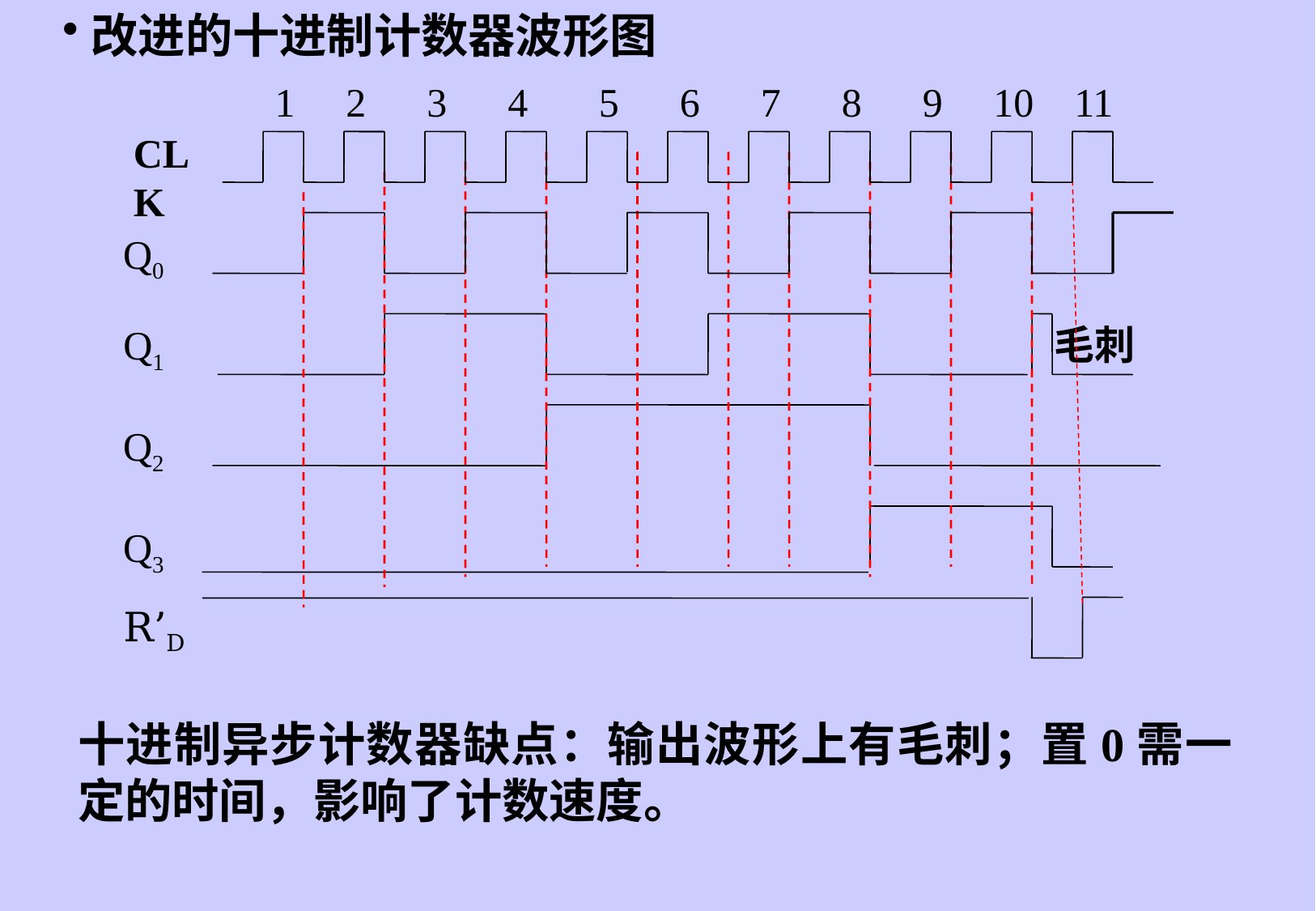

改进的十进制计数器波形图
1
2
3
4
5
6
7
8
9
10
11
CLK

Q0

Q1

毛刺

Q2

Q3

R’D

十进制异步计数器缺点：输出波形上有毛刺；置0需一定的时间，影响了计数速度。